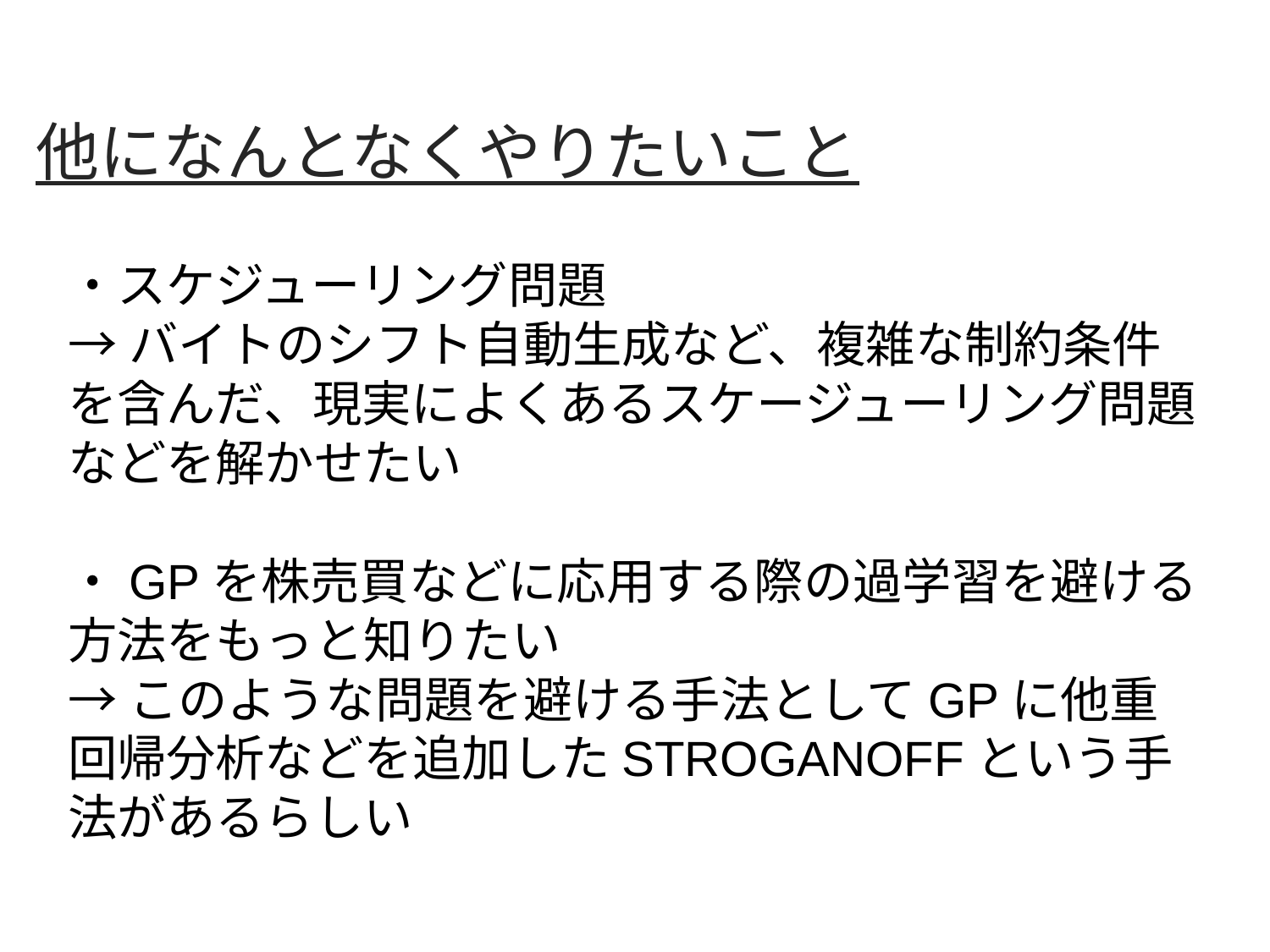

他になんとなくやりたいこと
・スケジューリング問題
→バイトのシフト自動生成など、複雑な制約条件を含んだ、現実によくあるスケージューリング問題などを解かせたい

・GPを株売買などに応用する際の過学習を避ける方法をもっと知りたい
→このような問題を避ける手法としてGPに他重回帰分析などを追加したSTROGANOFFという手法があるらしい